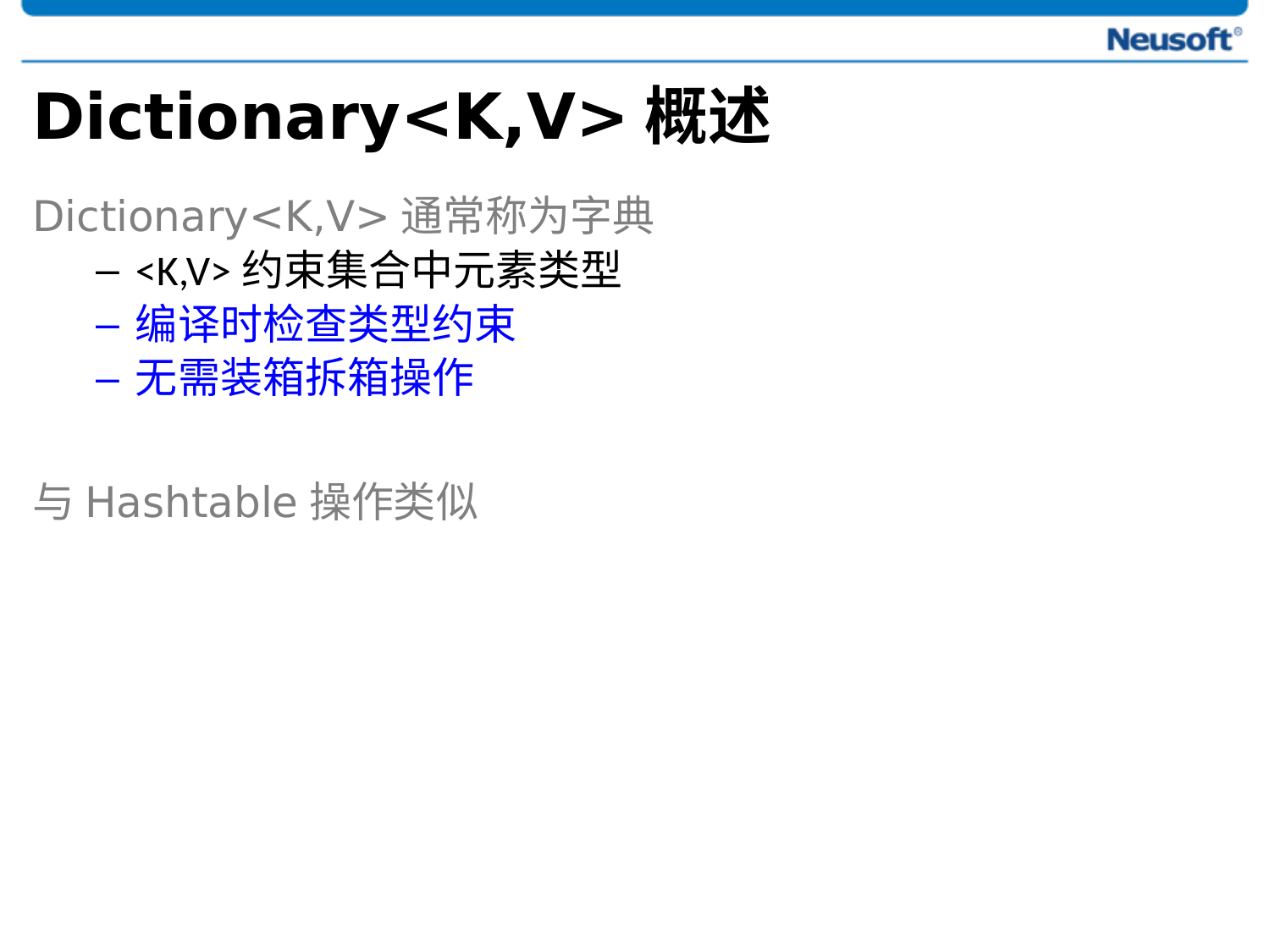

# Dictionary<K,V>概述
Dictionary<K,V>通常称为字典
<K,V>约束集合中元素类型
编译时检查类型约束
无需装箱拆箱操作

与Hashtable操作类似